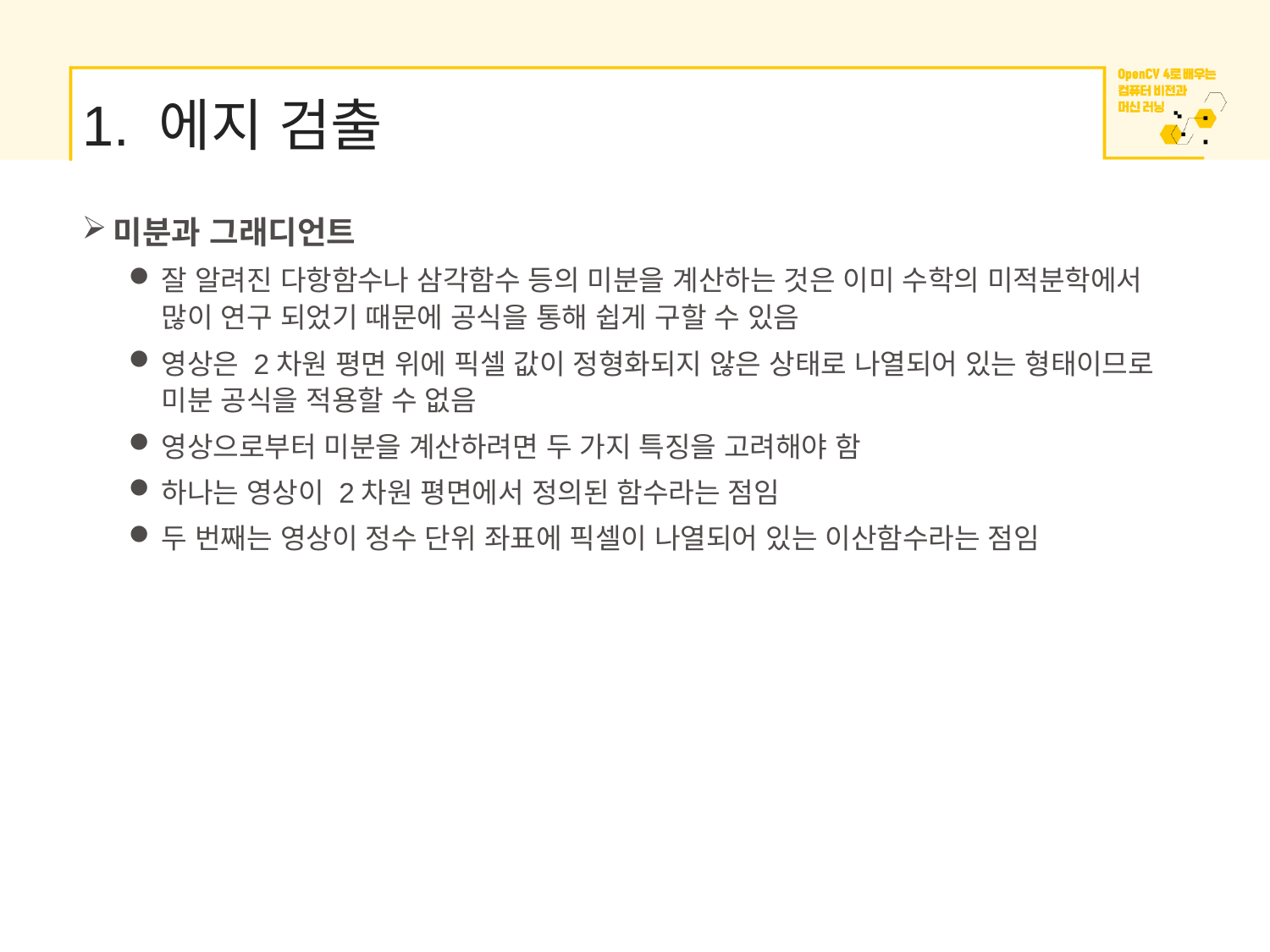

# 1. 에지 검출
미분과 그래디언트
잘 알려진 다항함수나 삼각함수 등의 미분을 계산하는 것은 이미 수학의 미적분학에서 많이 연구 되었기 때문에 공식을 통해 쉽게 구할 수 있음
영상은 2차원 평면 위에 픽셀 값이 정형화되지 않은 상태로 나열되어 있는 형태이므로 미분 공식을 적용할 수 없음
영상으로부터 미분을 계산하려면 두 가지 특징을 고려해야 함
하나는 영상이 2차원 평면에서 정의된 함수라는 점임
두 번째는 영상이 정수 단위 좌표에 픽셀이 나열되어 있는 이산함수라는 점임